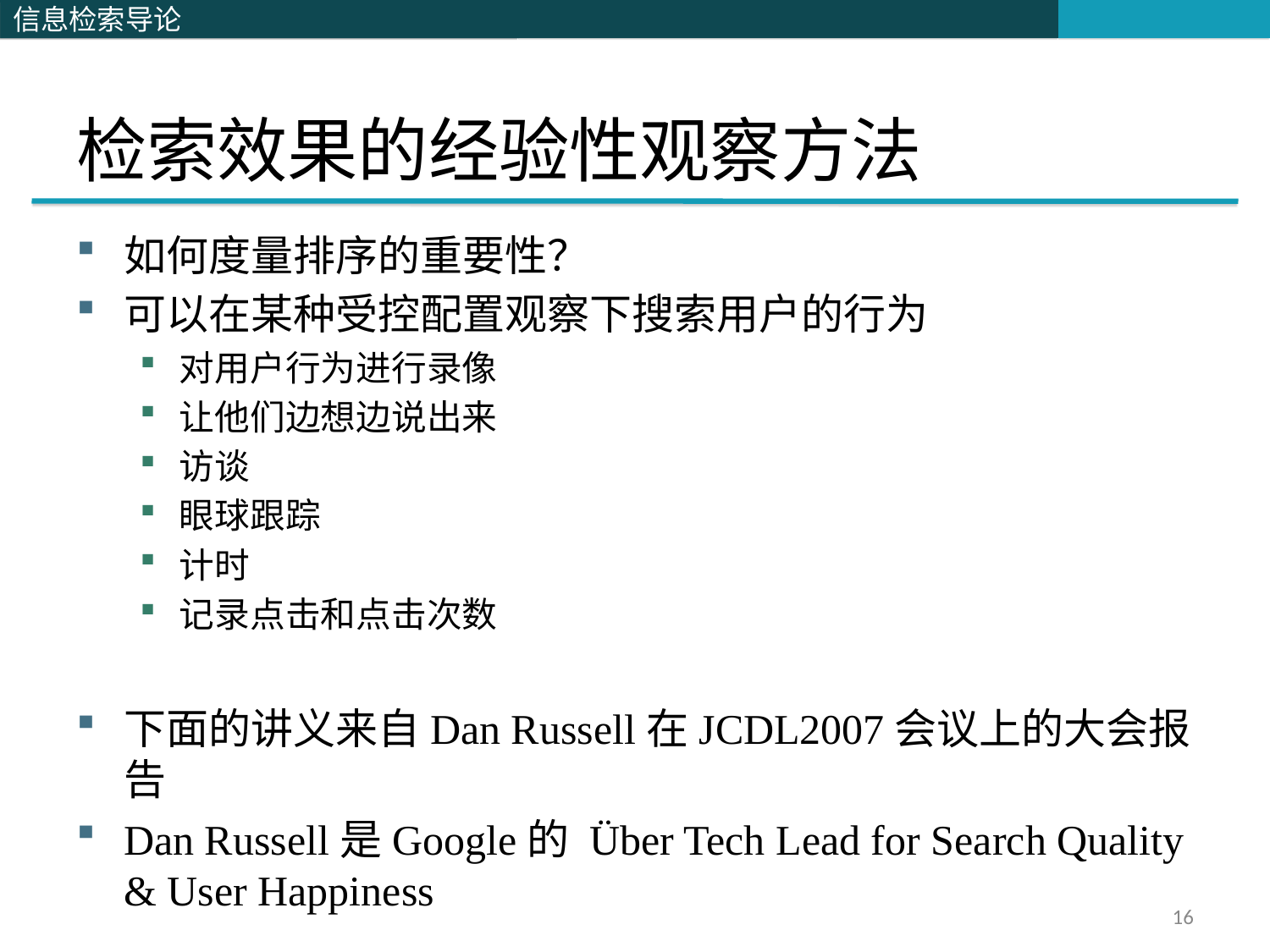

# 检索效果的经验性观察方法
如何度量排序的重要性？
可以在某种受控配置观察下搜索用户的行为
对用户行为进行录像
让他们边想边说出来
访谈
眼球跟踪
计时
记录点击和点击次数

下面的讲义来自Dan Russell在JCDL2007会议上的大会报告
Dan Russell是Google的 Über Tech Lead for Search Quality & User Happiness
16